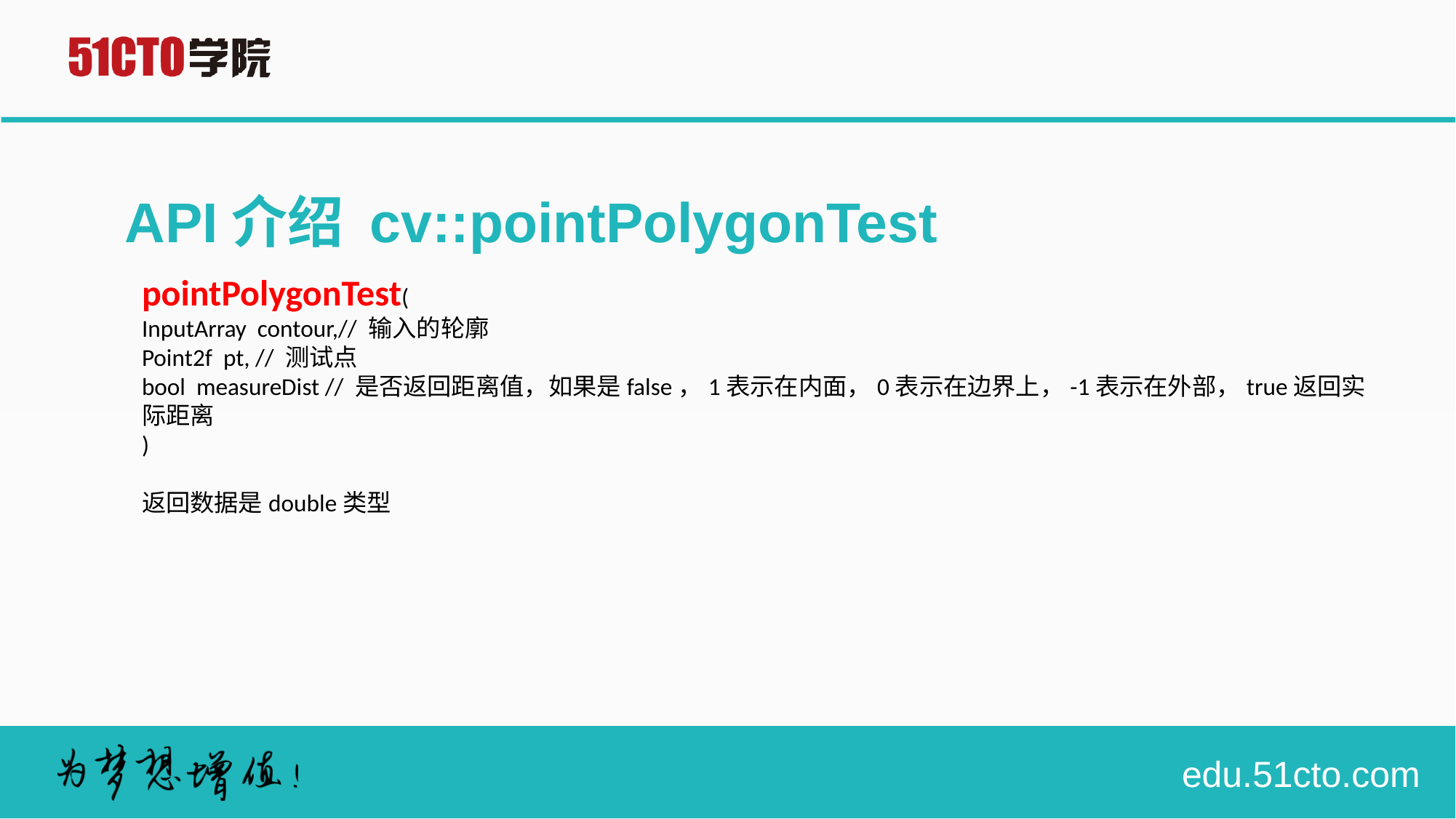

# API介绍 cv::pointPolygonTest
pointPolygonTest(
InputArray  contour,// 输入的轮廓
Point2f  pt, // 测试点
bool  measureDist // 是否返回距离值，如果是false，1表示在内面，0表示在边界上，-1表示在外部，true返回实际距离
)

返回数据是double类型